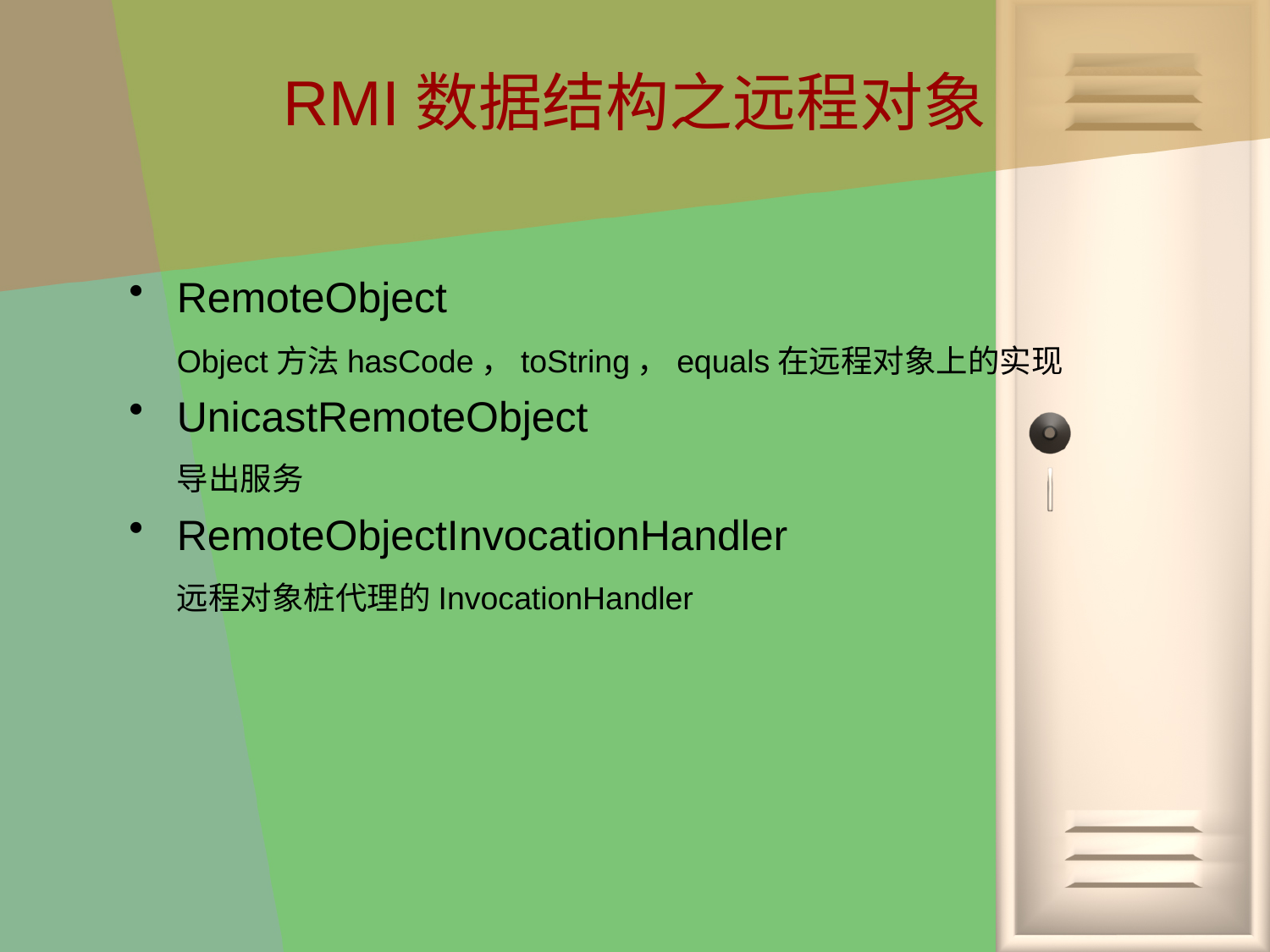

# RMI数据结构之远程对象
RemoteObject
	Object方法hasCode，toString，equals在远程对象上的实现
UnicastRemoteObject
	导出服务
RemoteObjectInvocationHandler
	远程对象桩代理的InvocationHandler